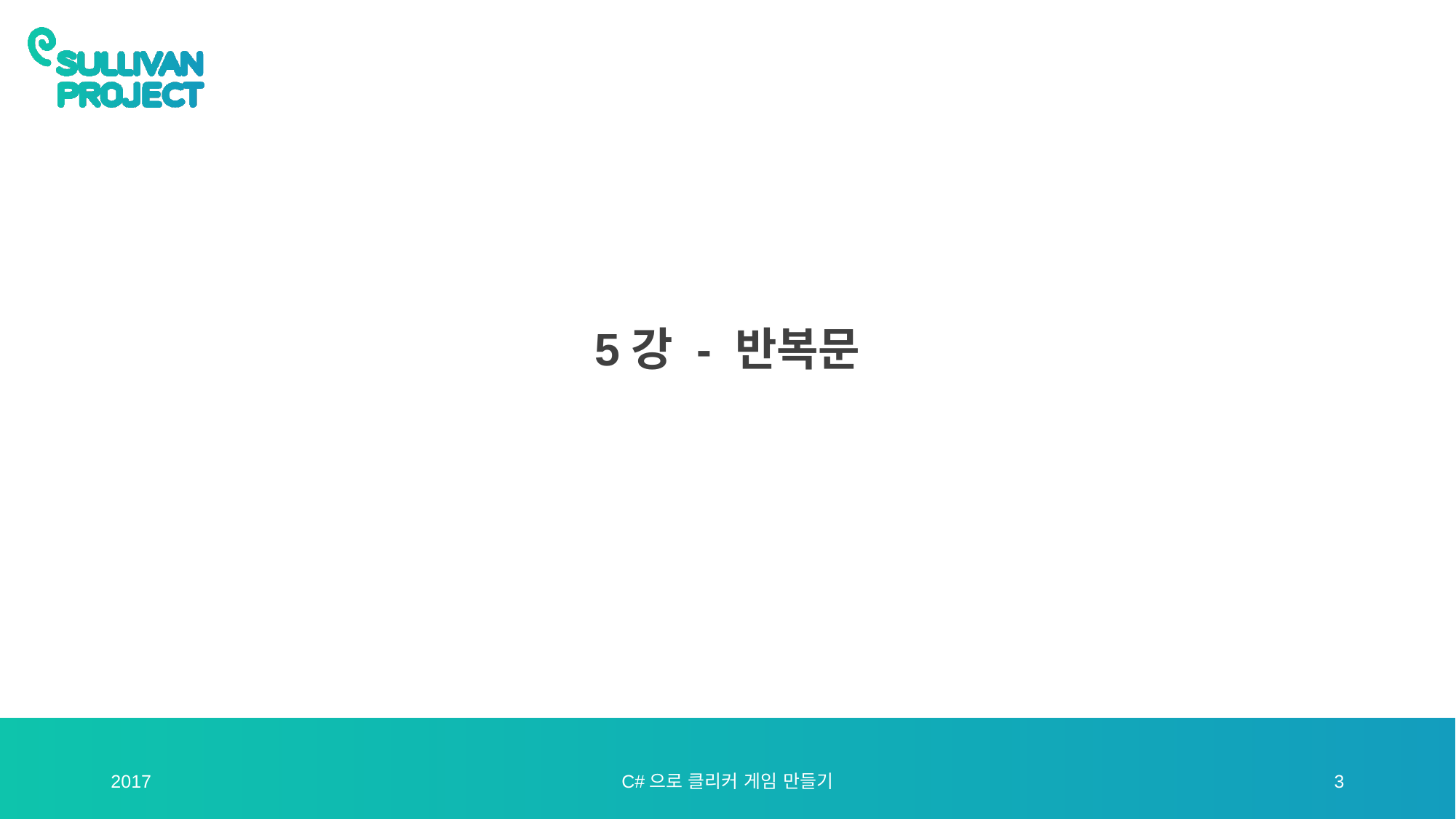

# 5강 - 반복문

2017
C#으로 클리커 게임 만들기
3